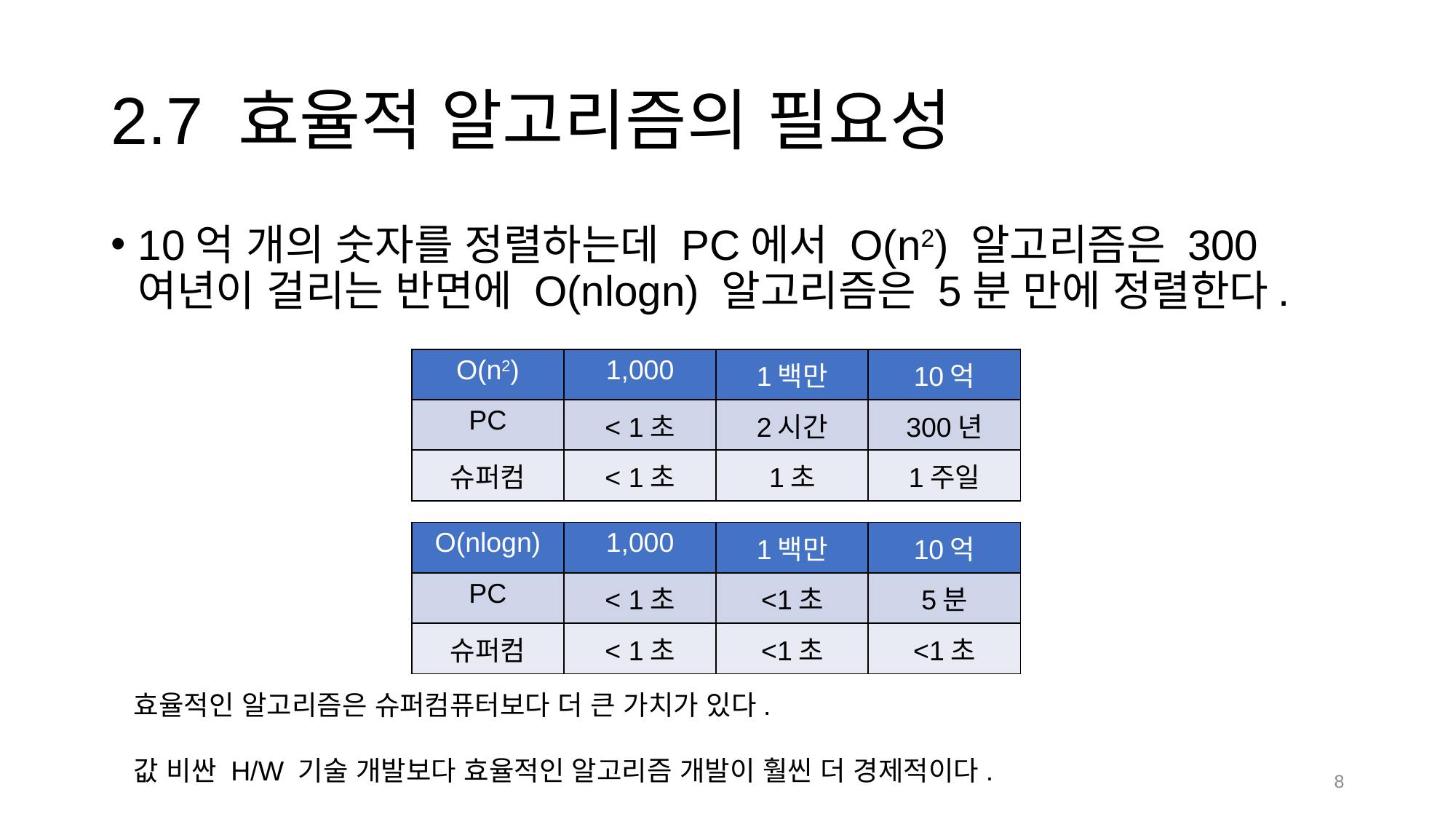

# 2.7 효율적 알고리즘의 필요성
10억 개의 숫자를 정렬하는데 PC에서 O(n2) 알고리즘은 300여년이 걸리는 반면에 O(nlogn) 알고리즘은 5분 만에 정렬한다.
| O(n2) | 1,000 | 1백만 | 10억 |
| --- | --- | --- | --- |
| PC | < 1초 | 2시간 | 300년 |
| 슈퍼컴 | < 1초 | 1초 | 1주일 |
| O(nlogn) | 1,000 | 1백만 | 10억 |
| --- | --- | --- | --- |
| PC | < 1초 | <1초 | 5분 |
| 슈퍼컴 | < 1초 | <1초 | <1초 |
효율적인 알고리즘은 슈퍼컴퓨터보다 더 큰 가치가 있다.

값 비싼 H/W 기술 개발보다 효율적인 알고리즘 개발이 훨씬 더 경제적이다.
8